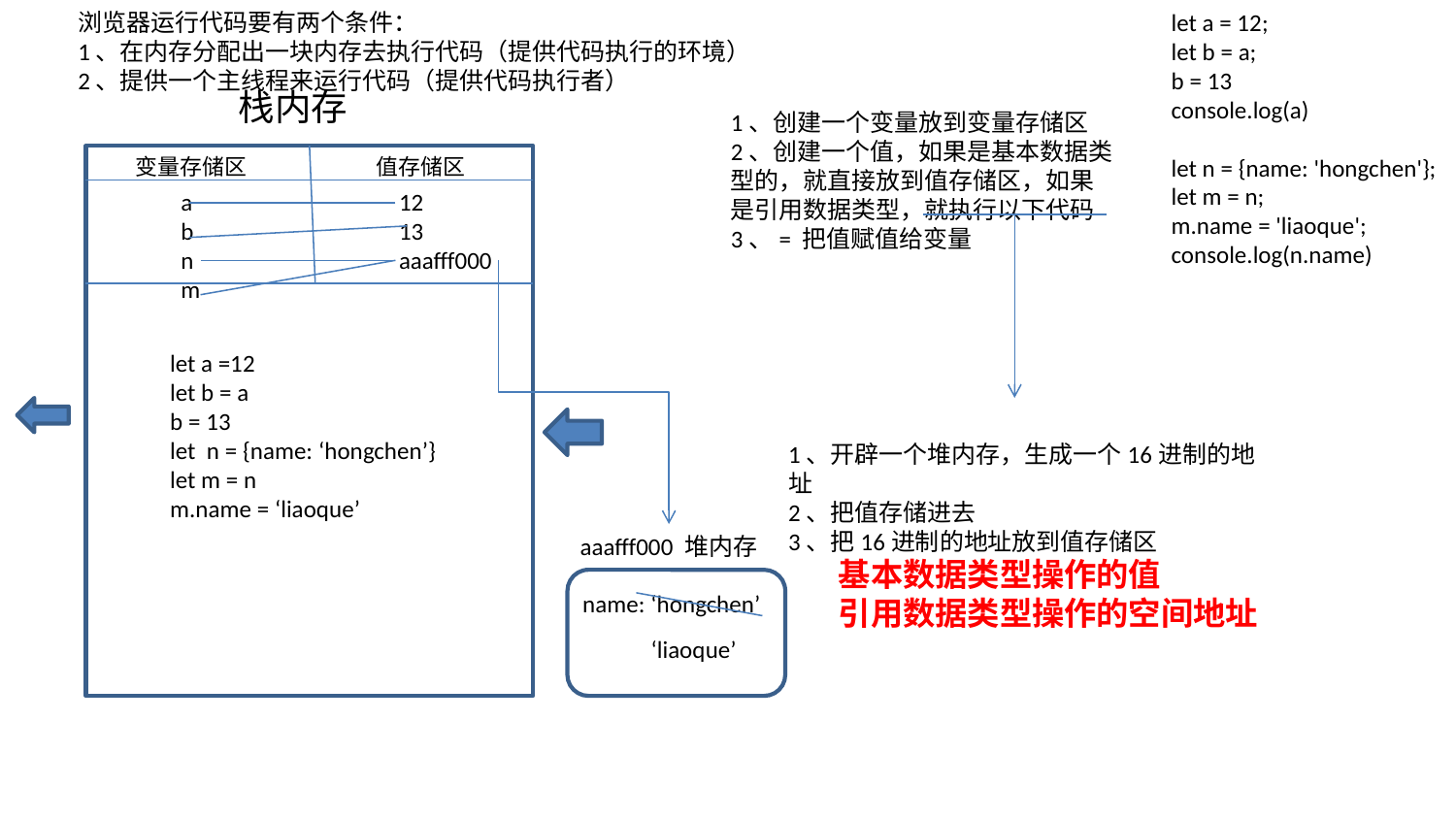

浏览器运行代码要有两个条件：
1、在内存分配出一块内存去执行代码（提供代码执行的环境）
2、提供一个主线程来运行代码（提供代码执行者）
let a = 12;
let b = a;
b = 13
console.log(a)
let n = {name: 'hongchen'};
let m = n;
m.name = 'liaoque';
console.log(n.name)

栈内存
1、创建一个变量放到变量存储区
2、创建一个值，如果是基本数据类型的，就直接放到值存储区，如果是引用数据类型，就执行以下代码
3、= 把值赋值给变量

变量存储区
值存储区
a
b
n
m
12
13
aaafff000
let a =12
let b = a
b = 13
let  n = {name: ‘hongchen’}
let m = n
m.name = ‘liaoque’

1、开辟一个堆内存，生成一个16进制的地址
2、把值存储进去
3、把16进制的地址放到值存储区
aaafff000 堆内存
基本数据类型操作的值
引用数据类型操作的空间地址

name: ‘hongchen’
‘liaoque’